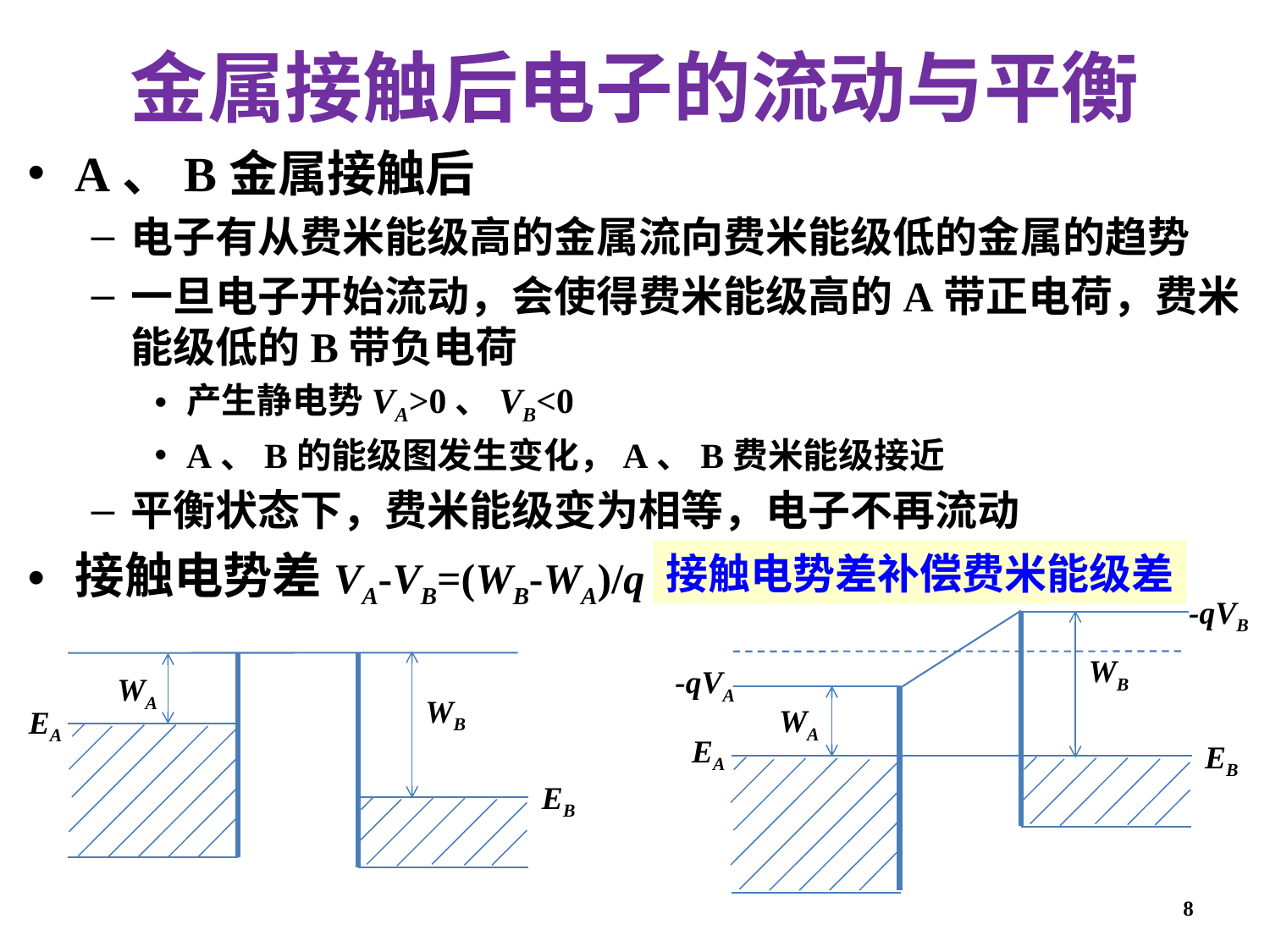

# 金属接触后电子的流动与平衡
A、B金属接触后
电子有从费米能级高的金属流向费米能级低的金属的趋势
一旦电子开始流动，会使得费米能级高的A带正电荷，费米能级低的B带负电荷
产生静电势VA>0、VB<0
A、B的能级图发生变化，A、B费米能级接近
平衡状态下，费米能级变为相等，电子不再流动
接触电势差VA-VB=(WB-WA)/q
接触电势差补偿费米能级差
-qVB
WB
-qVA
WA
EA
EB
WA
WB
EA
EB
8